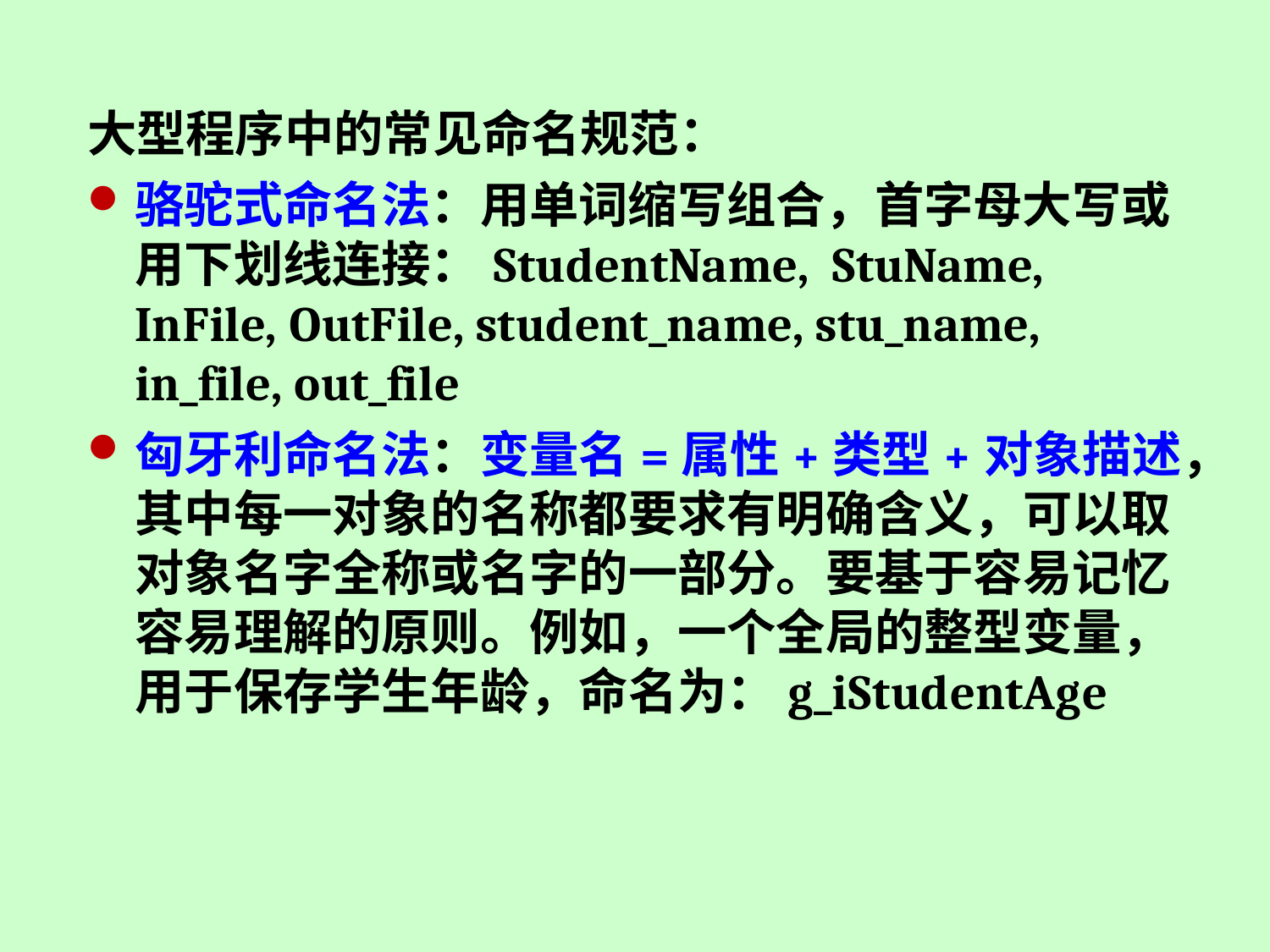

大型程序中的常见命名规范：
骆驼式命名法：用单词缩写组合，首字母大写或用下划线连接：StudentName,  StuName, InFile, OutFile, student_name, stu_name,  in_file, out_file
匈牙利命名法：变量名=属性+类型+对象描述，其中每一对象的名称都要求有明确含义，可以取对象名字全称或名字的一部分。要基于容易记忆容易理解的原则。例如，一个全局的整型变量，用于保存学生年龄，命名为：g_iStudentAge
11